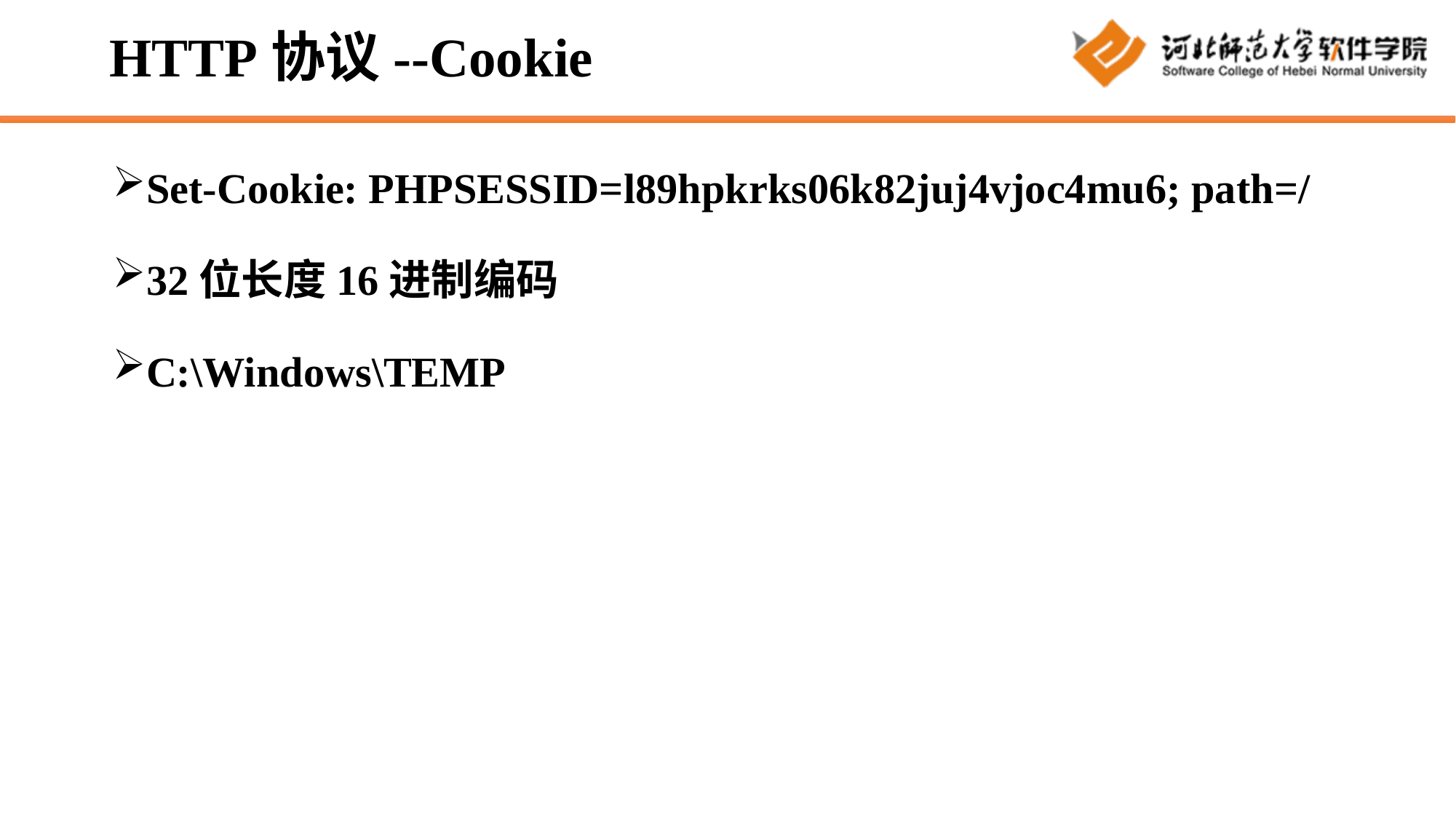

# HTTP协议--Cookie
Set-Cookie: PHPSESSID=l89hpkrks06k82juj4vjoc4mu6; path=/
32位长度16进制编码
C:\Windows\TEMP